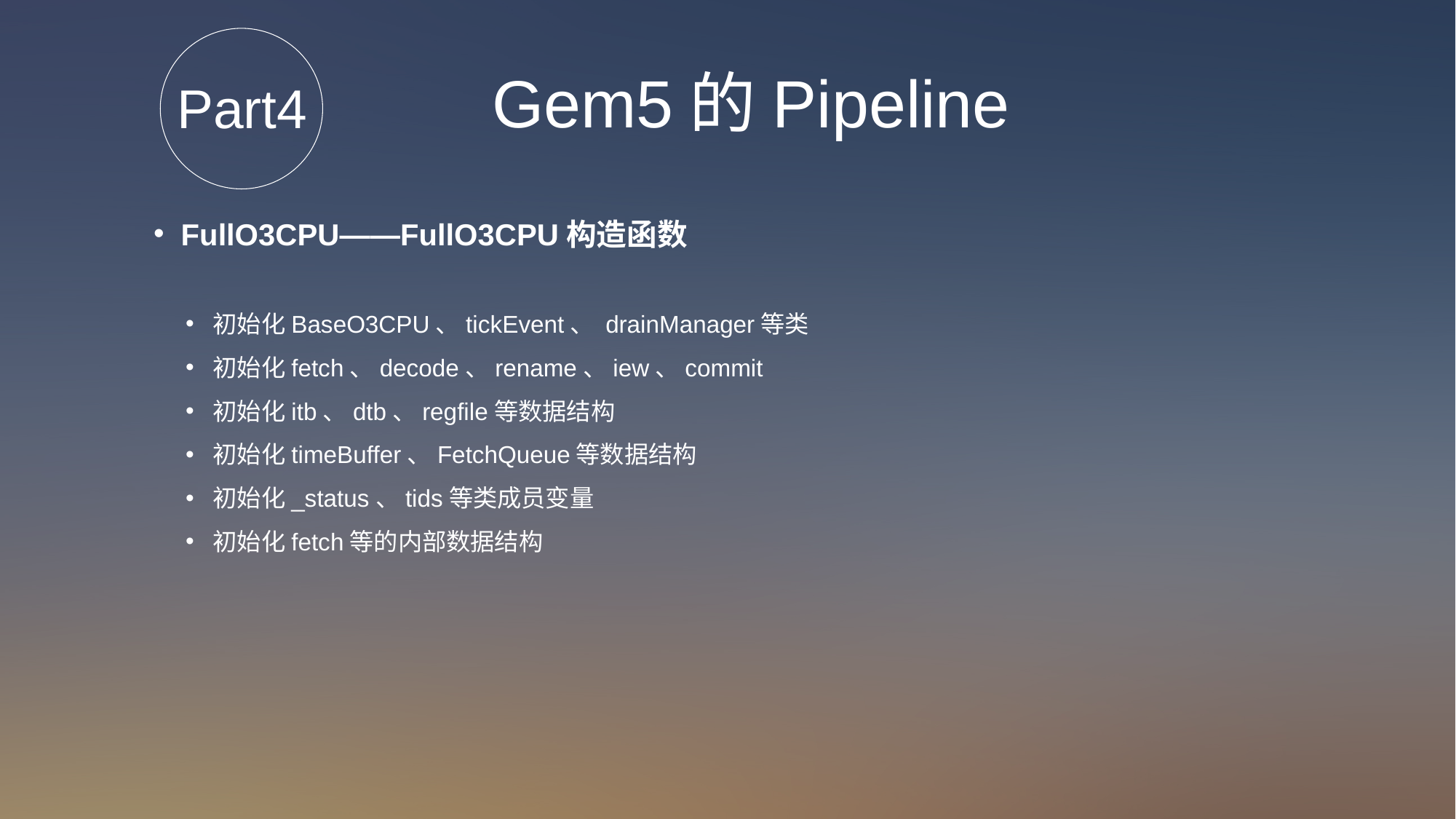

Gem5的Pipeline
Part4
FullO3CPU——FullO3CPU构造函数
初始化BaseO3CPU、tickEvent、 drainManager等类
初始化fetch、decode、rename、iew、commit
初始化itb、dtb、regfile等数据结构
初始化timeBuffer、FetchQueue等数据结构
初始化_status、tids等类成员变量
初始化fetch等的内部数据结构